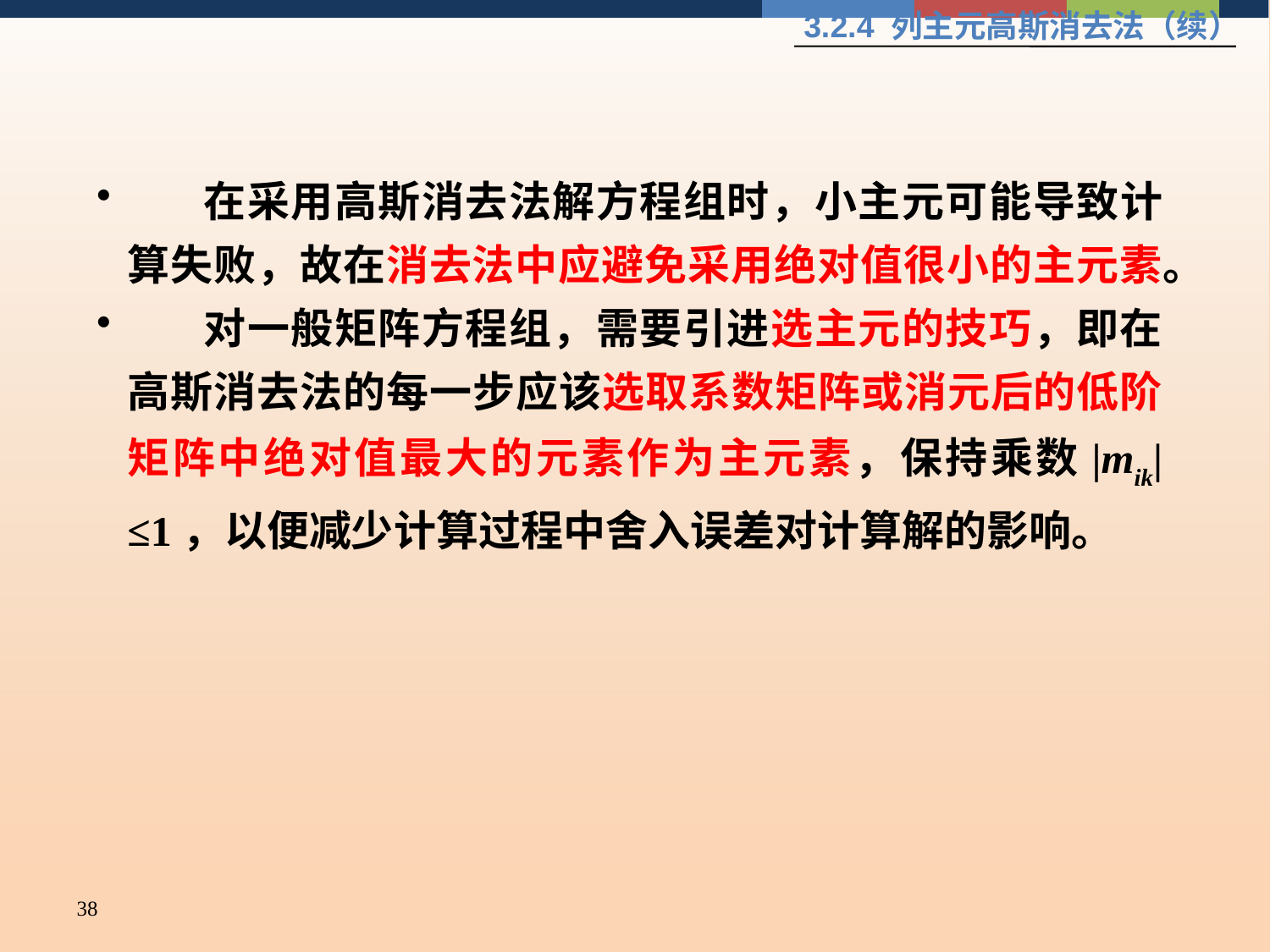

3.2.4 列主元高斯消去法（续）

      在采用高斯消去法解方程组时，小主元可能导致计算失败，故在消去法中应避免采用绝对值很小的主元素。
      对一般矩阵方程组，需要引进选主元的技巧，即在高斯消去法的每一步应该选取系数矩阵或消元后的低阶矩阵中绝对值最大的元素作为主元素，保持乘数|mik|≤1，以便减少计算过程中舍入误差对计算解的影响。
38